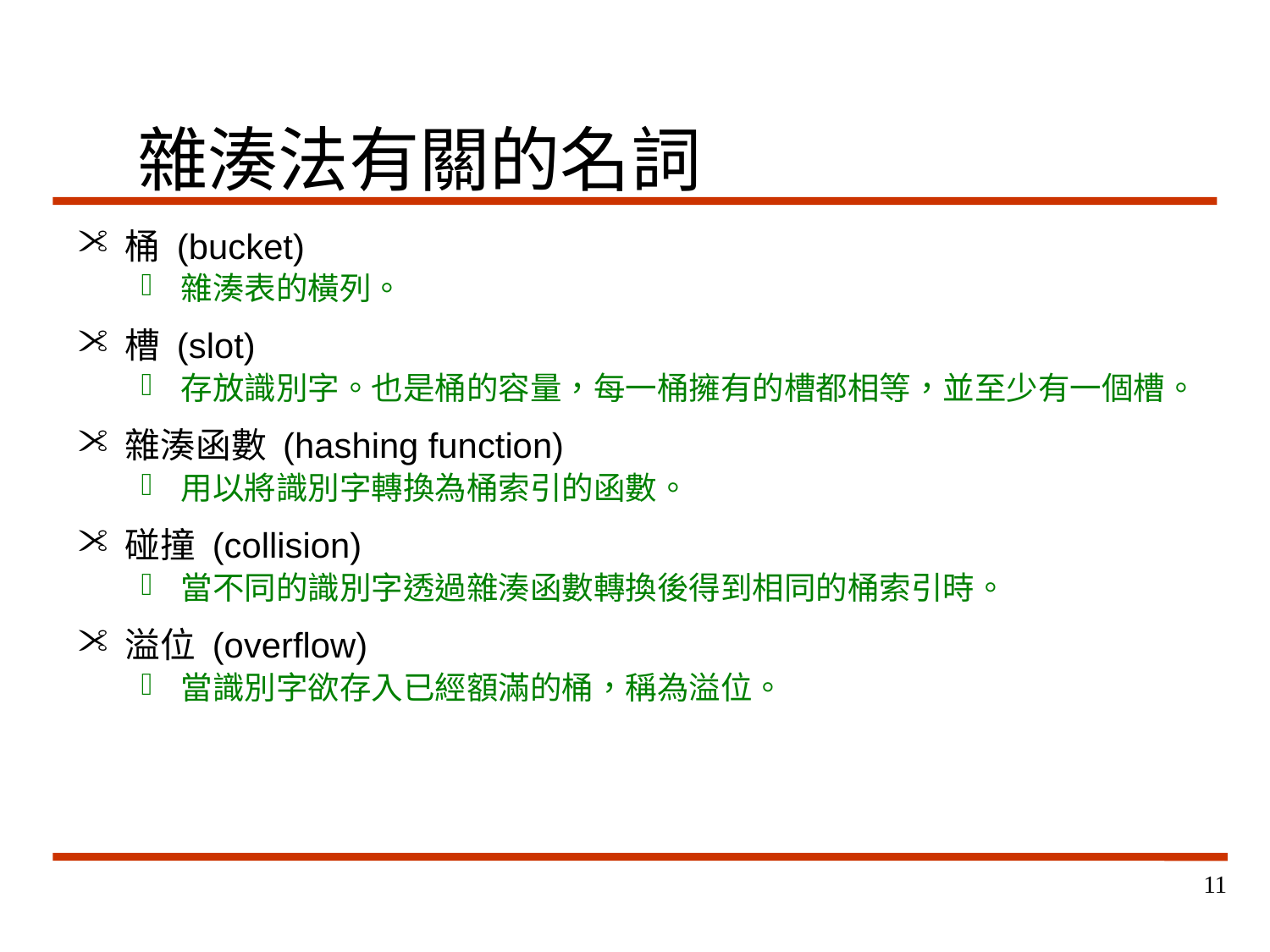

# 雜湊法有關的名詞
桶 (bucket)
雜湊表的橫列。
槽 (slot)
存放識別字。也是桶的容量，每一桶擁有的槽都相等，並至少有一個槽。
雜湊函數 (hashing function)
用以將識別字轉換為桶索引的函數。
碰撞 (collision)
當不同的識別字透過雜湊函數轉換後得到相同的桶索引時。
溢位 (overflow)
當識別字欲存入已經額滿的桶，稱為溢位。
11